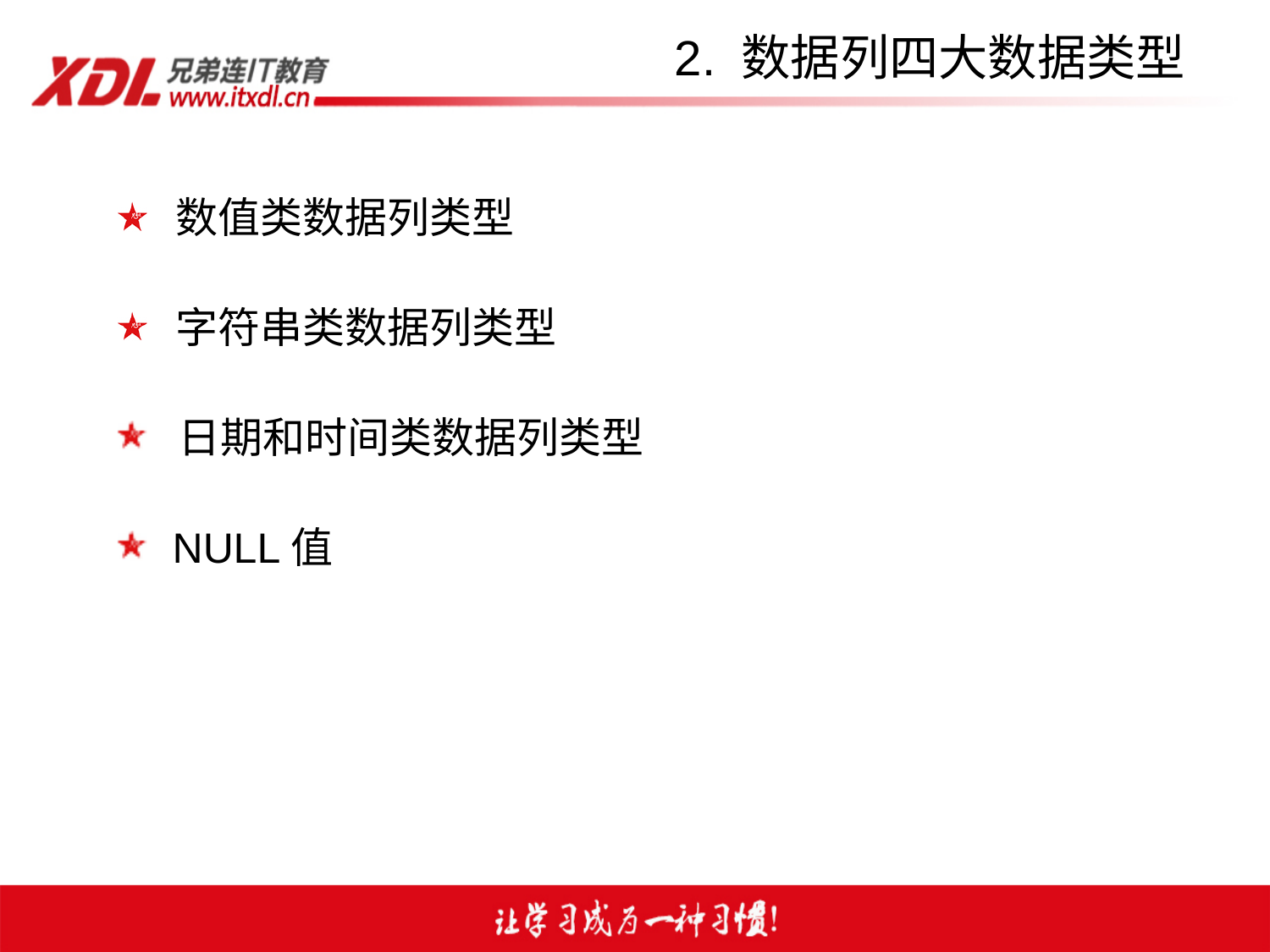

# 2. 数据列四大数据类型
  数值类数据列类型
  字符串类数据列类型
  日期和时间类数据列类型
  NULL值